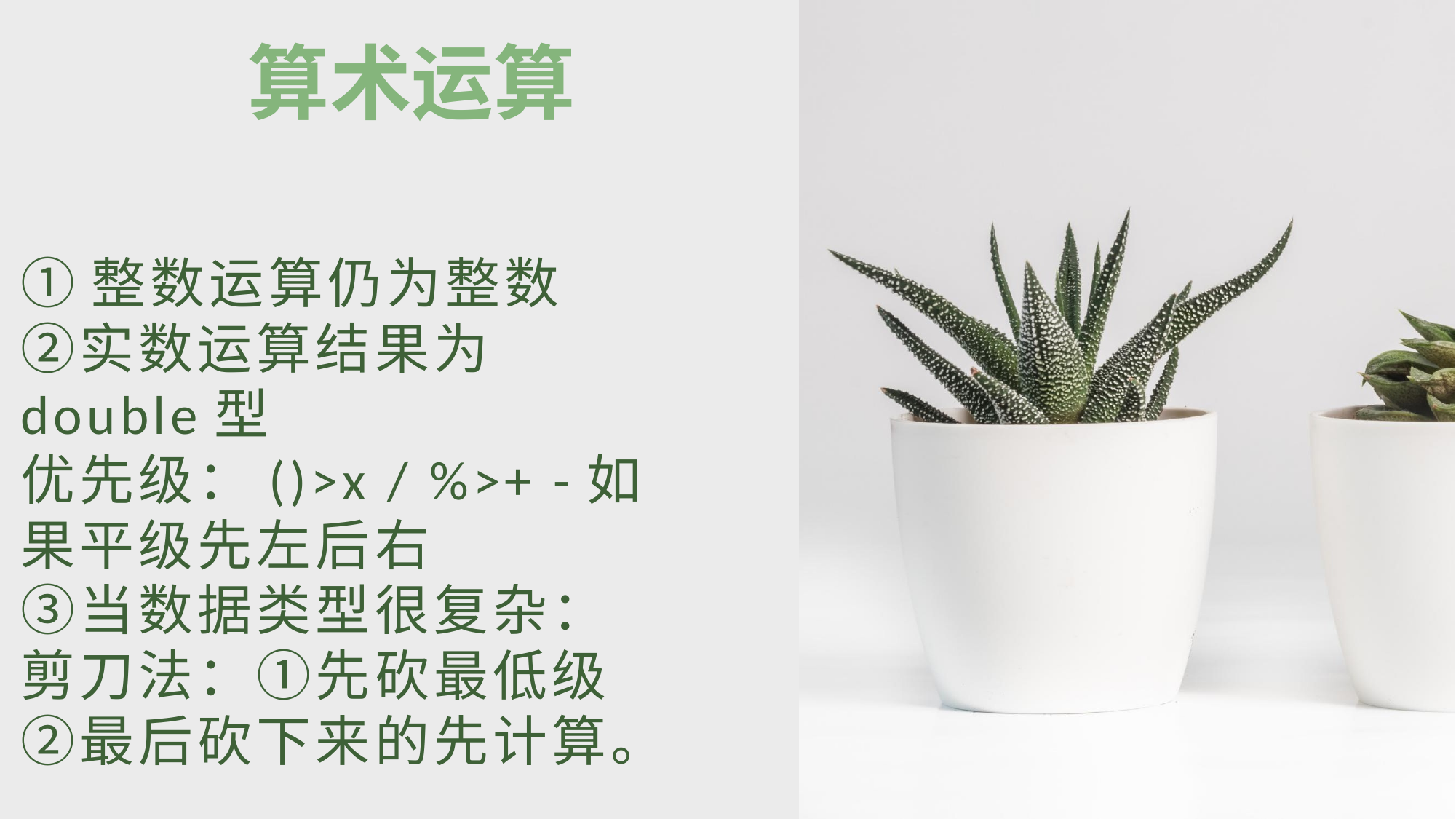

算术运算
# ①整数运算仍为整数 ②实数运算结果为double型 优先级：()>x / %>+ -如果平级先左后右 ③当数据类型很复杂：剪刀法：①先砍最低级②最后砍下来的先计算。